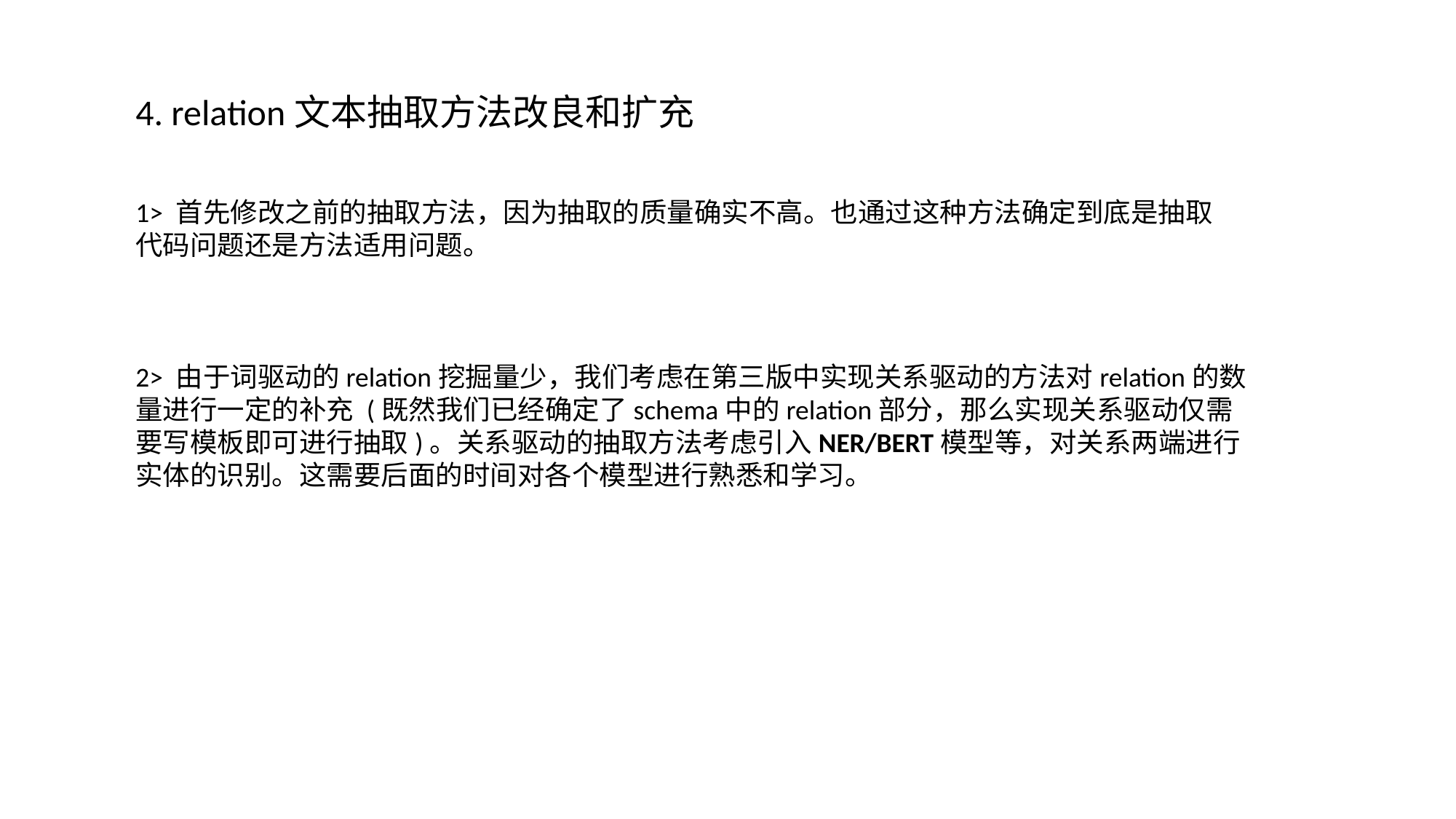

4. relation文本抽取方法改良和扩充

1> 首先修改之前的抽取方法，因为抽取的质量确实不高。也通过这种方法确定到底是抽取代码问题还是方法适用问题。
2> 由于词驱动的relation挖掘量少，我们考虑在第三版中实现关系驱动的方法对relation的数量进行一定的补充 (既然我们已经确定了schema中的relation部分，那么实现关系驱动仅需要写模板即可进行抽取)。关系驱动的抽取方法考虑引入NER/BERT模型等，对关系两端进行实体的识别。这需要后面的时间对各个模型进行熟悉和学习。